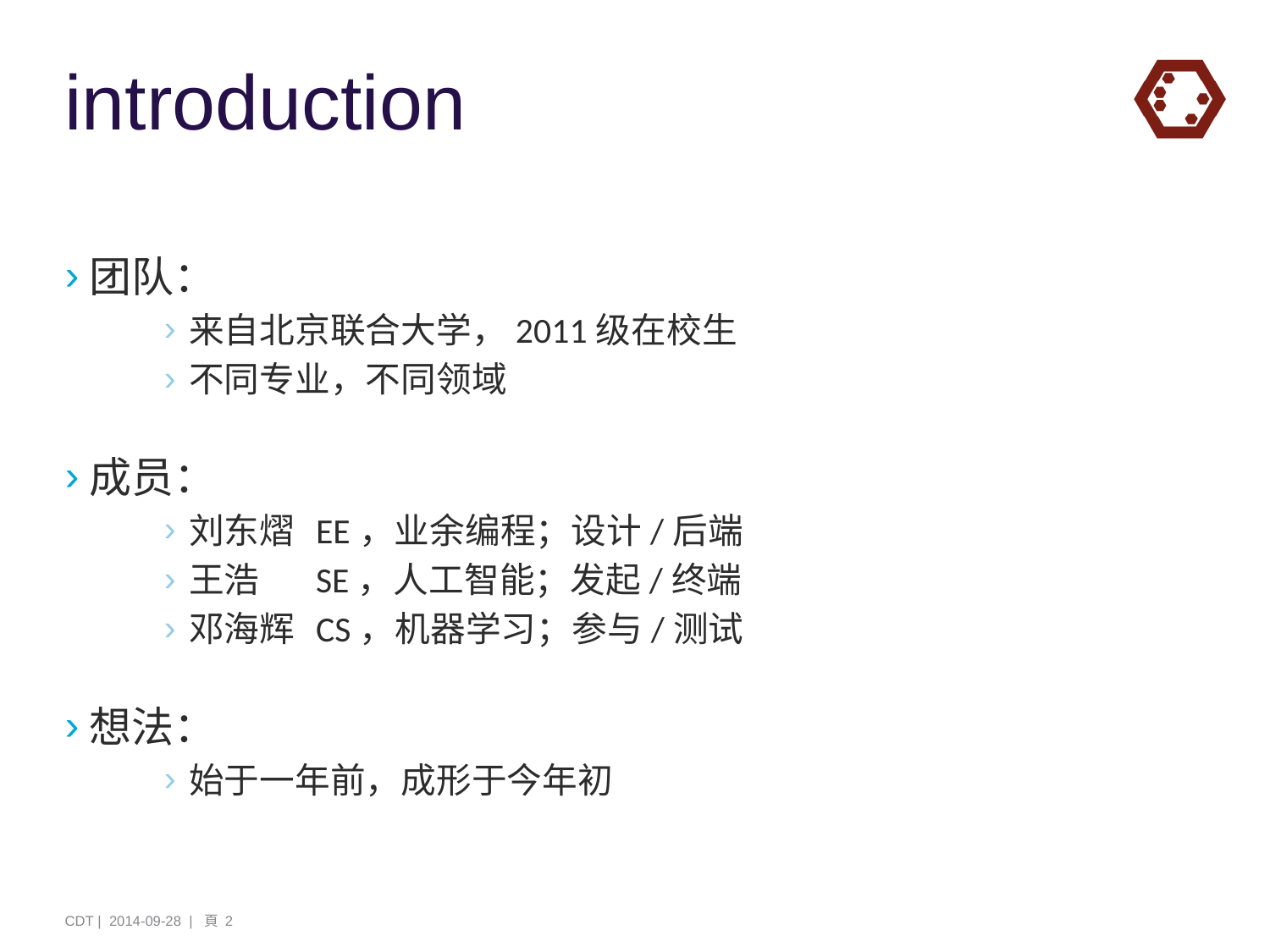

# introduction
团队：
来自北京联合大学，2011级在校生
不同专业，不同领域
成员：
刘东熠	EE，业余编程；设计/后端
王浩	SE，人工智能；发起/终端
邓海辉	CS，机器学习；参与/测试
想法：
始于一年前，成形于今年初